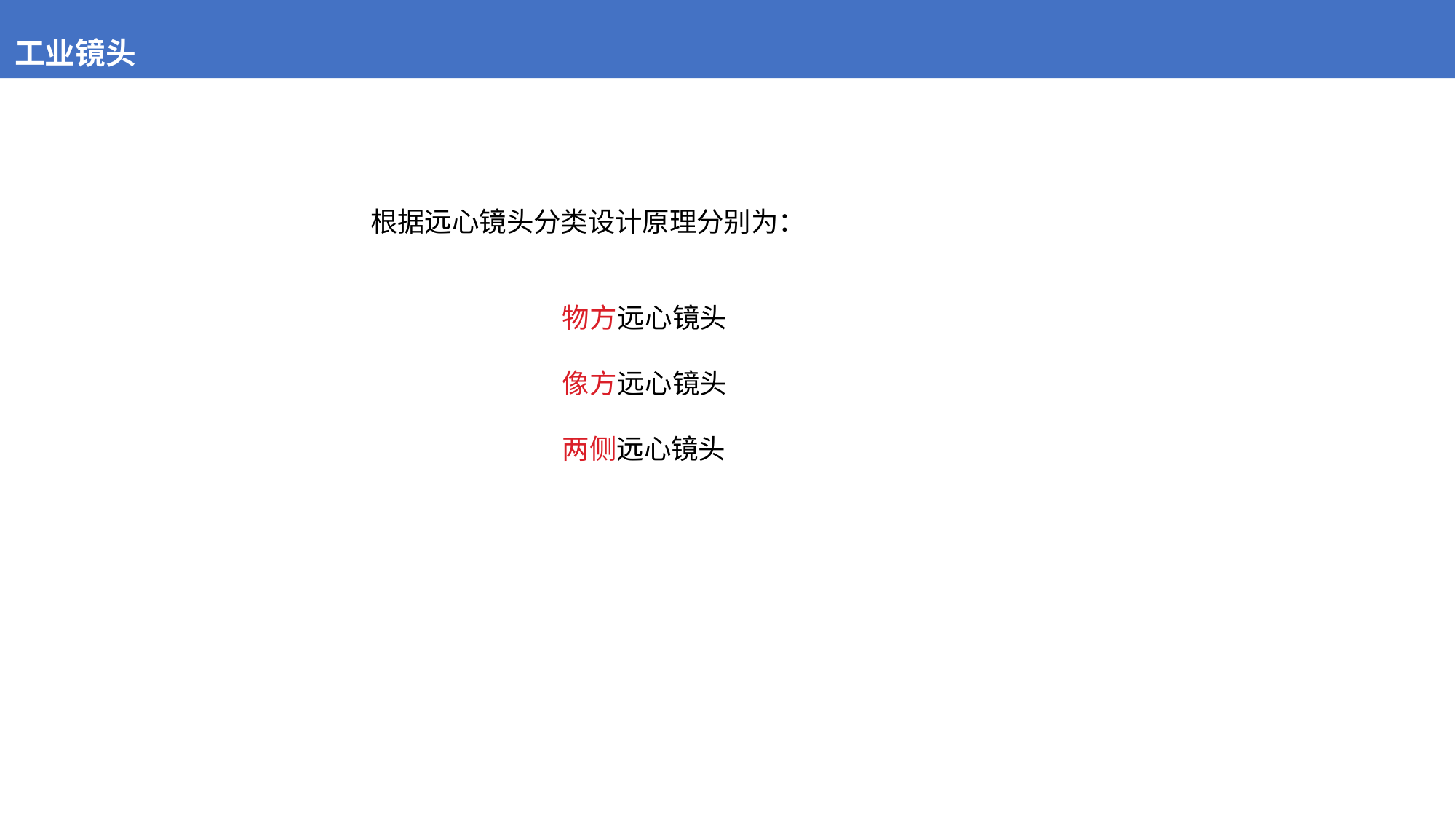

# 工业镜头
根据远心镜头分类设计原理分别为：

物方远心镜头像方远心镜头两侧远心镜头